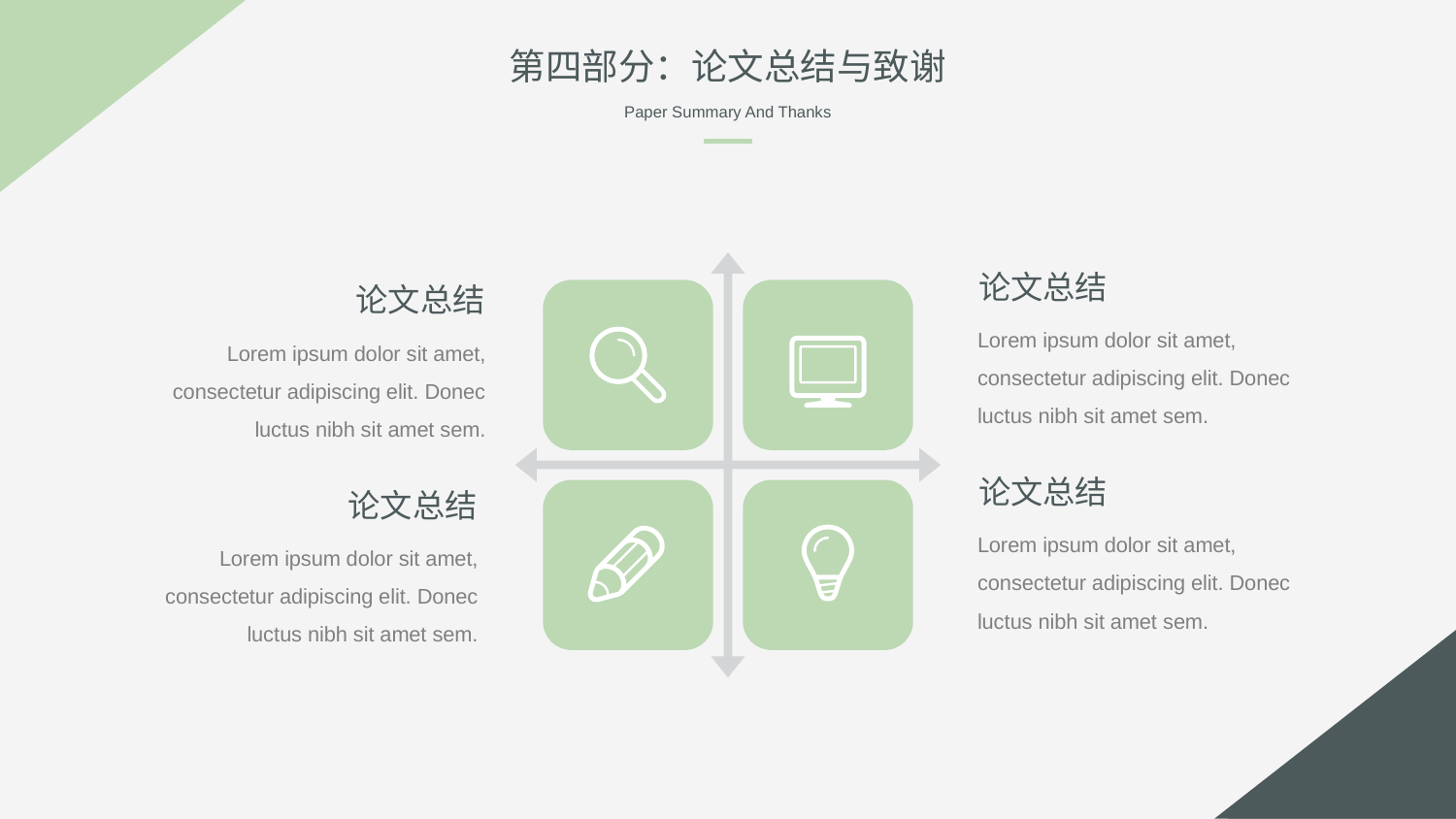

第四部分：论文总结与致谢
Paper Summary And Thanks

论文总结
论文总结

Lorem ipsum dolor sit amet, consectetur adipiscing elit. Donec luctus nibh sit amet sem.
Lorem ipsum dolor sit amet, consectetur adipiscing elit. Donec luctus nibh sit amet sem.

论文总结
论文总结

Lorem ipsum dolor sit amet, consectetur adipiscing elit. Donec luctus nibh sit amet sem.

Lorem ipsum dolor sit amet, consectetur adipiscing elit. Donec luctus nibh sit amet sem.